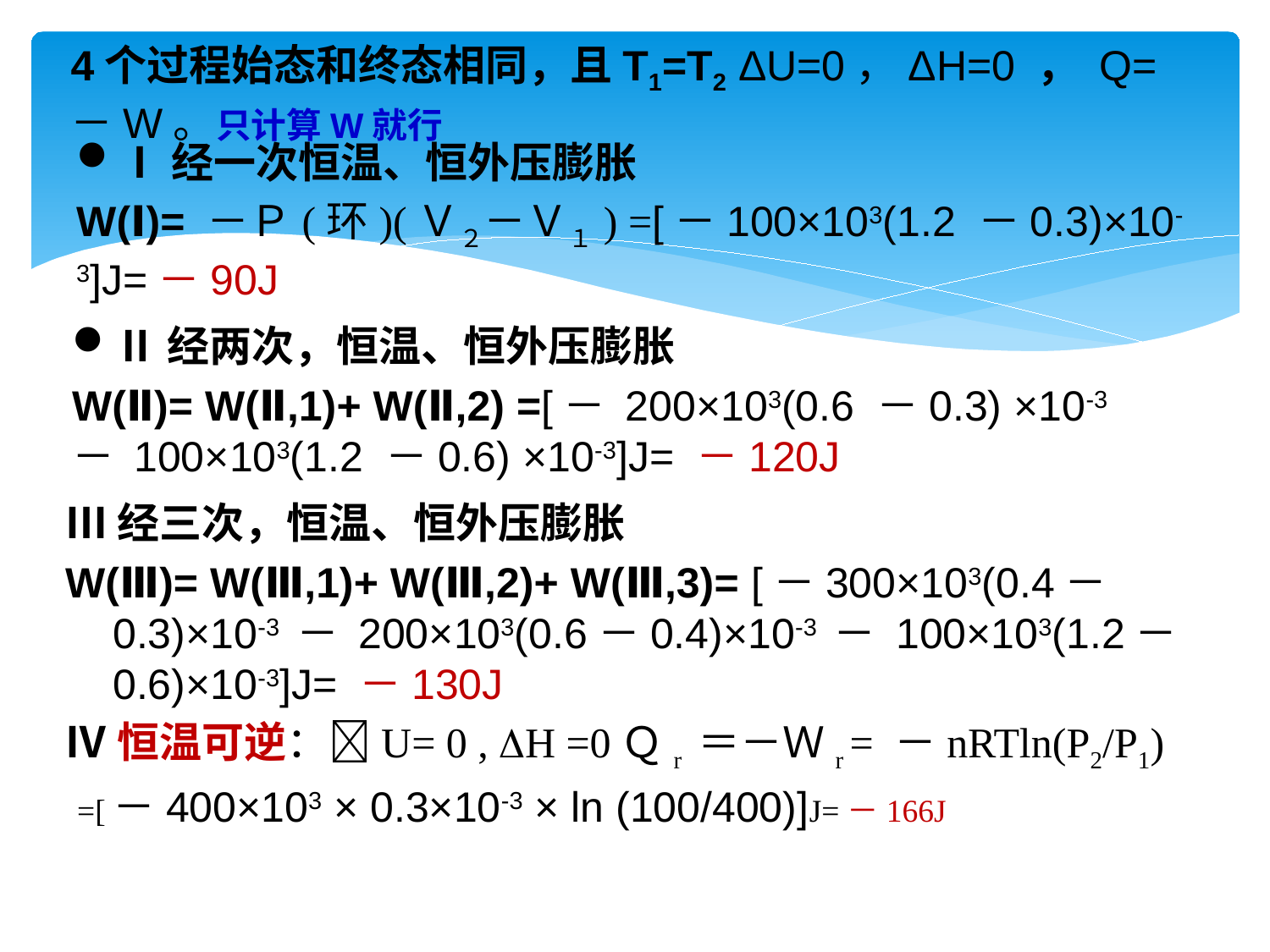

4个过程始态和终态相同，且T1=T2 ΔU=0，ΔH=0 ， Q=－W。只计算W就行
Ⅰ经一次恒温、恒外压膨胀
W(Ⅰ)= －Ｐ(环)(Ｖ２－Ｖ１) =[－100×103(1.2 －0.3)×10-3]J=－90J
Ⅱ经两次，恒温、恒外压膨胀
W(Ⅱ)= W(Ⅱ,1)+ W(Ⅱ,2) =[－ 200×103(0.6 －0.3) ×10-3  － 100×103(1.2 －0.6) ×10-3]J= －120J
Ⅲ经三次，恒温、恒外压膨胀
W(Ⅲ)= W(Ⅲ,1)+ W(Ⅲ,2)+ W(Ⅲ,3)= [－300×103(0.4－0.3)×10-3 － 200×103(0.6－0.4)×10-3 － 100×103(1.2－0.6)×10-3]J= －130J
Ⅳ恒温可逆：ΔU= 0 , ΔH =0Ｑr ＝－Ｗr = －nRTln(P2/P1)
=[－400×103 × 0.3×10-3 × ln (100/400)]J=－166J